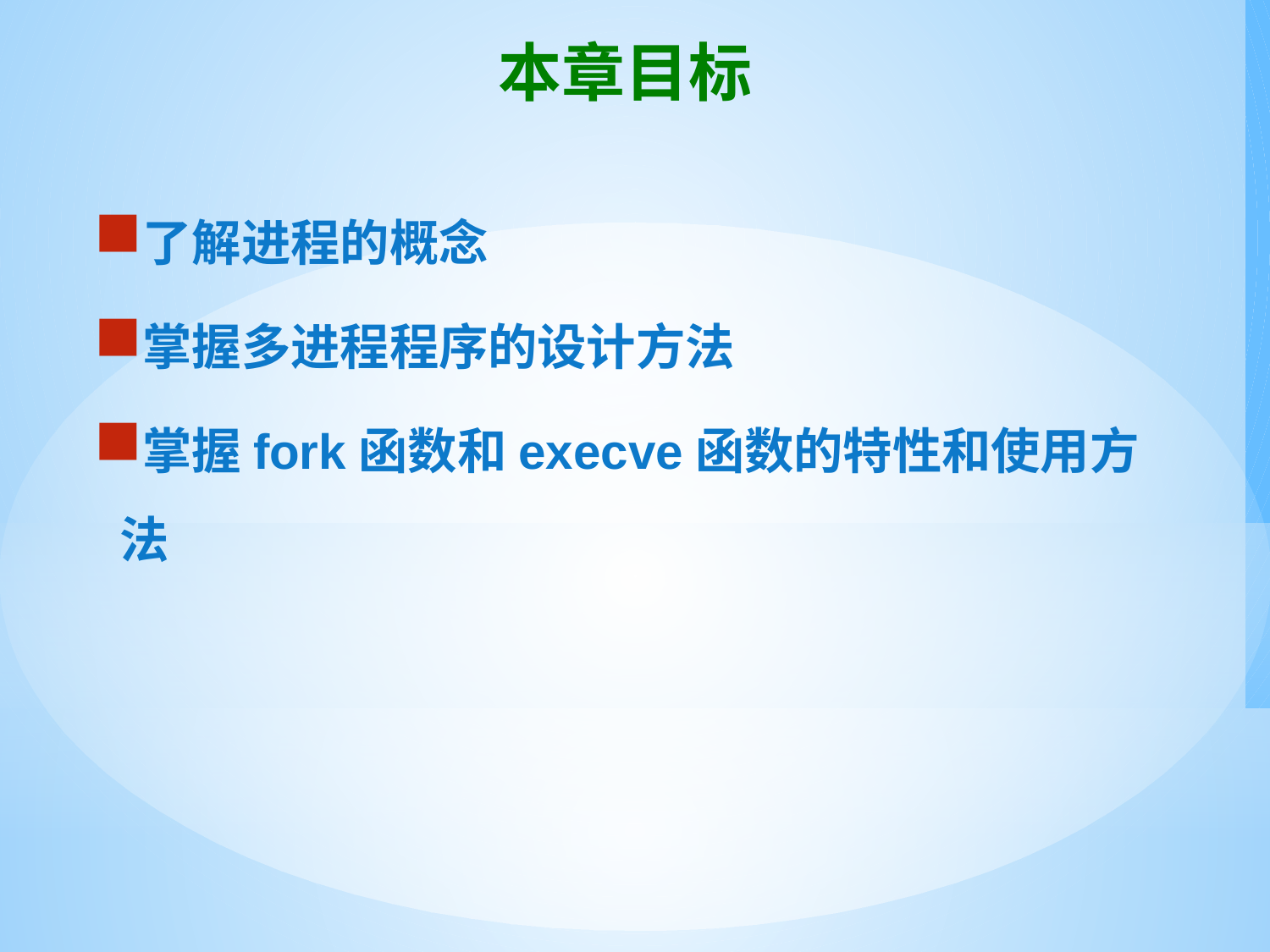

# 本章目标
了解进程的概念
掌握多进程程序的设计方法
掌握fork函数和execve函数的特性和使用方法